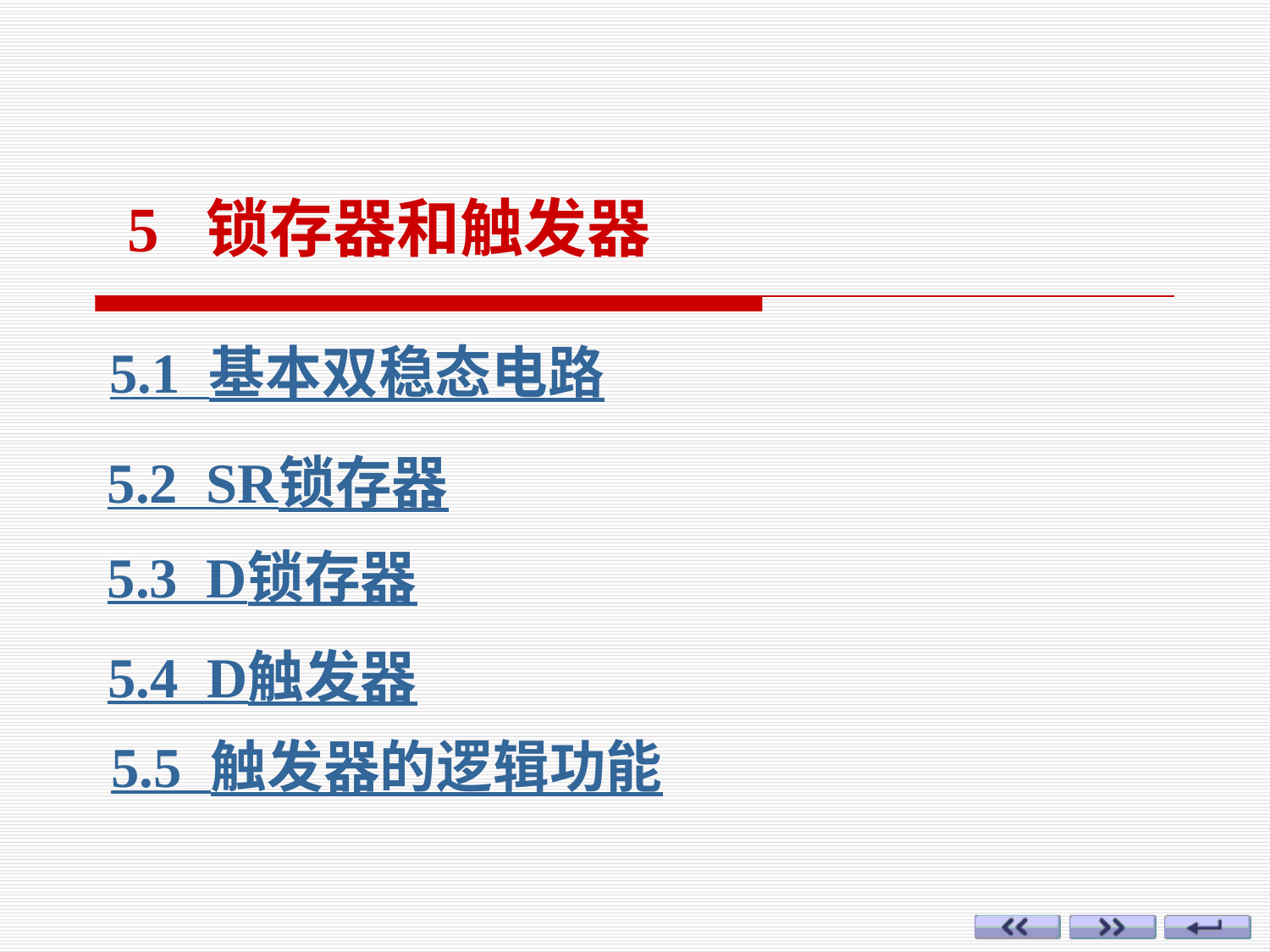

5  锁存器和触发器
5.1  基本双稳态电路
5.2  SR锁存器
5.3  D锁存器
5.4  D触发器
5.5  触发器的逻辑功能